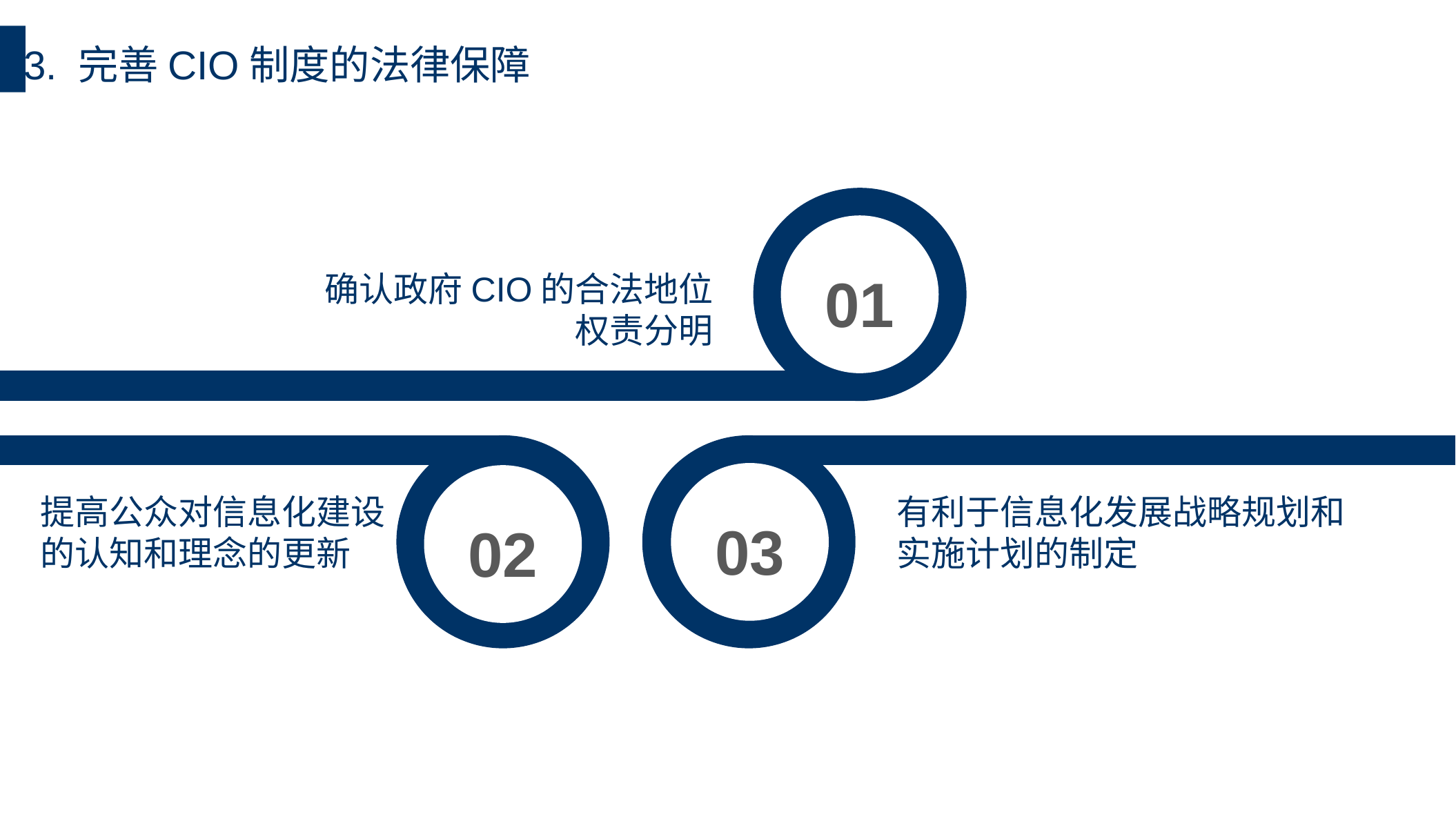

3. 完善CIO制度的法律保障

01
确认政府CIO的合法地位
权责分明

02

03
提高公众对信息化建设
的认知和理念的更新
有利于信息化发展战略规划和
实施计划的制定